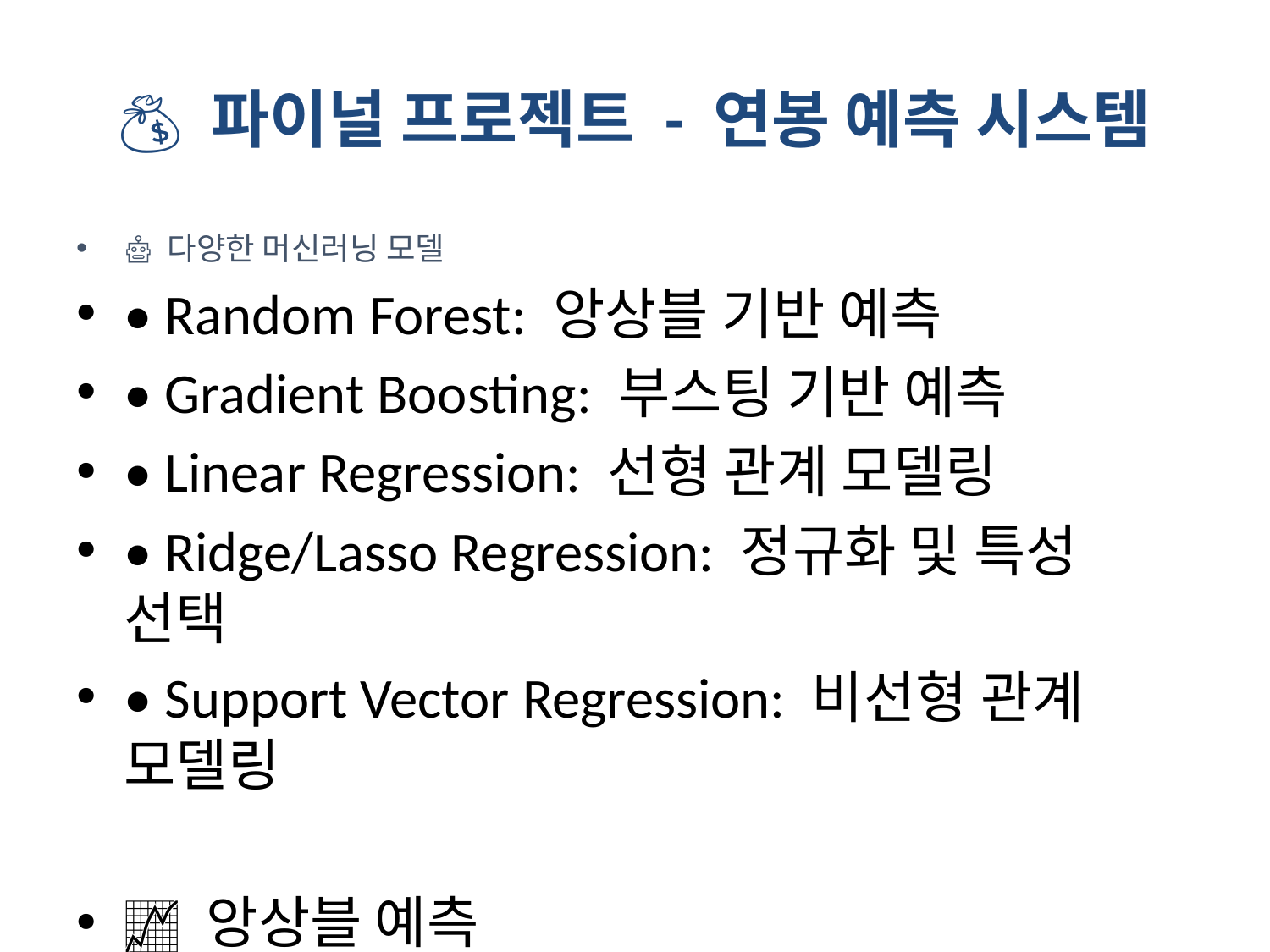

# 💰 파이널 프로젝트 - 연봉 예측 시스템
🤖 다양한 머신러닝 모델
• Random Forest: 앙상블 기반 예측
• Gradient Boosting: 부스팅 기반 예측
• Linear Regression: 선형 관계 모델링
• Ridge/Lasso Regression: 정규화 및 특성 선택
• Support Vector Regression: 비선형 관계 모델링

📈 앙상블 예측
• 여러 모델의 예측값을 평균하여 정확도 향상
• 모델별 가중치를 통한 최적화
• 교차 검증을 통한 모델 안정성 확보

🔍 특성 중요도 분석
• 어떤 요소가 연봉에 가장 큰 영향을 미치는지 분석
• Random Forest의 특성 중요도 활용
• 비즈니스 인사이트 도출